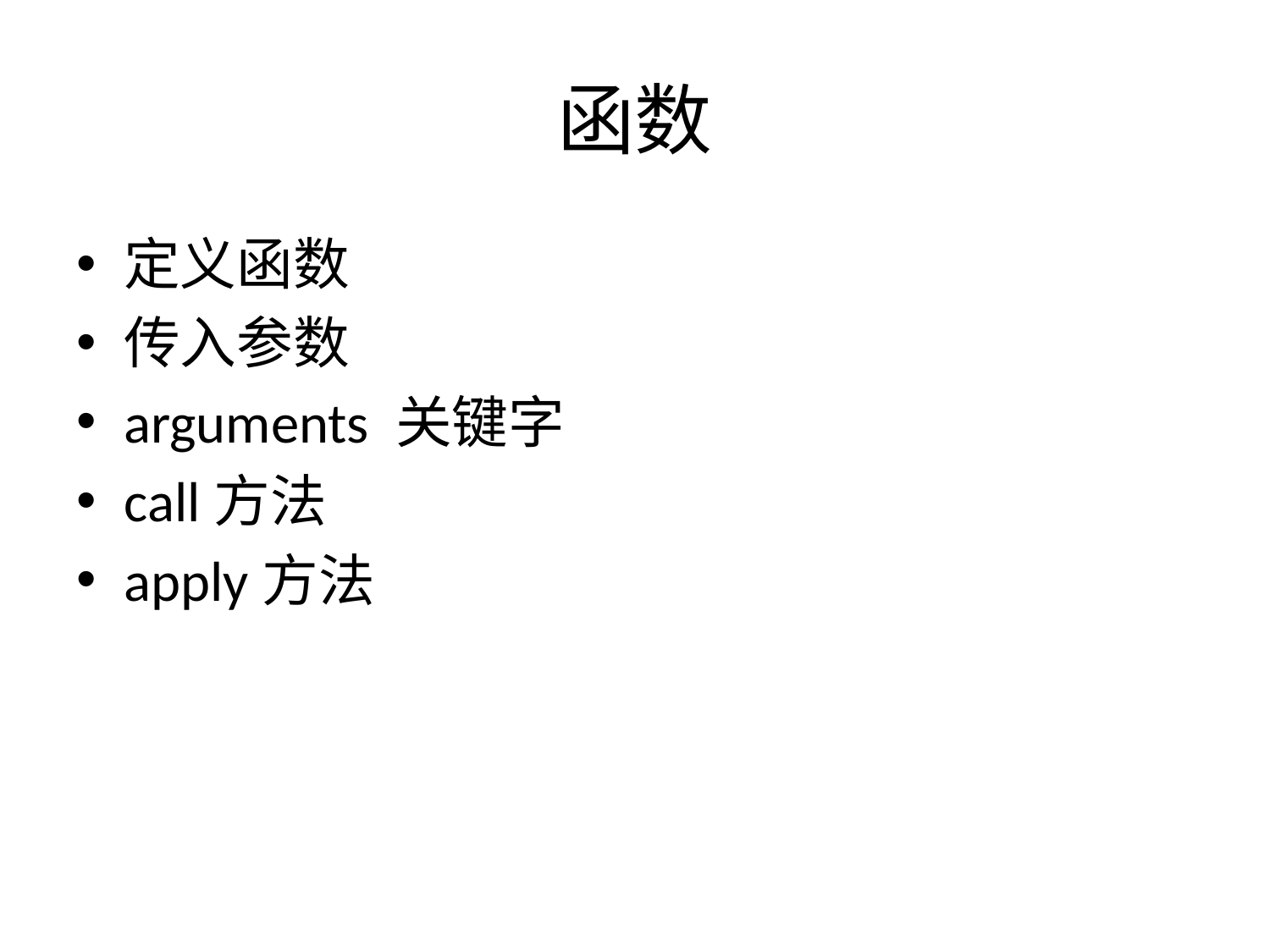

# 函数
定义函数
传入参数
arguments 关键字
call方法
apply方法